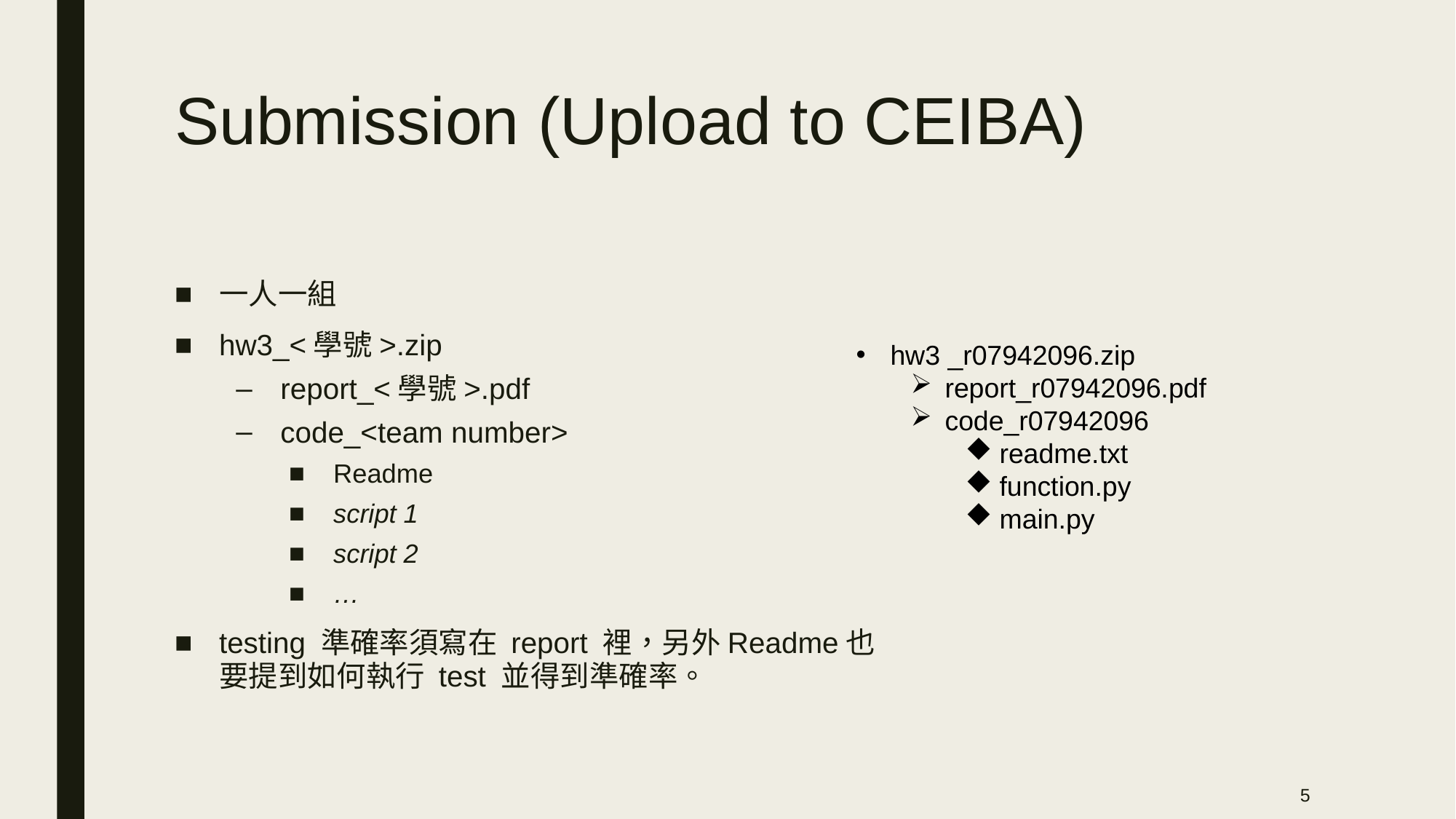

# Submission (Upload to CEIBA)
一人一組
hw3_<學號>.zip
report_<學號>.pdf
code_<team number>
Readme
script 1
script 2
…
testing 準確率須寫在 report 裡，另外Readme也要提到如何執行 test 並得到準確率。
hw3 _r07942096.zip
report_r07942096.pdf
code_r07942096
readme.txt
function.py
main.py
5